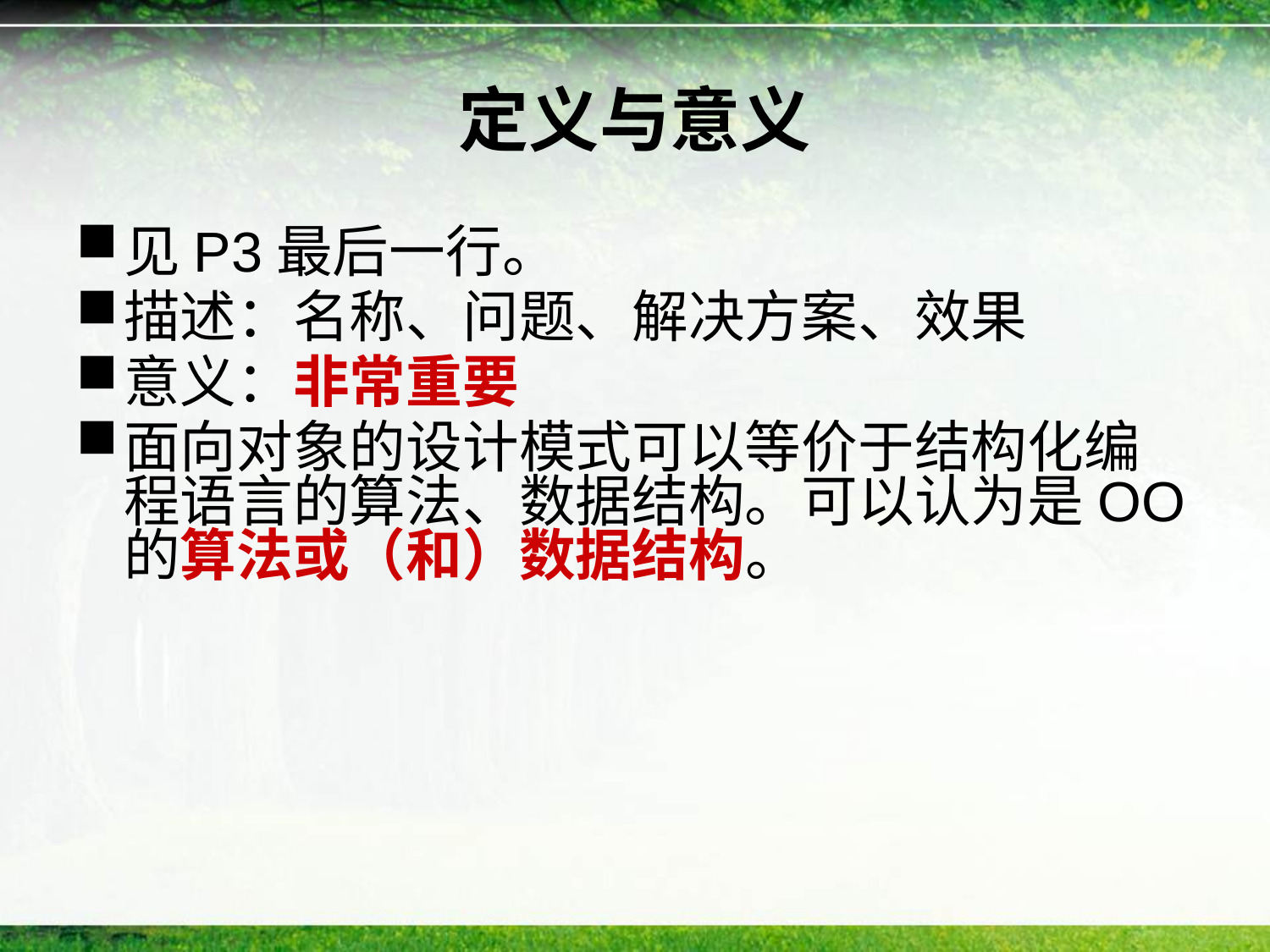

# 定义与意义
见P3最后一行。
描述：名称、问题、解决方案、效果
意义：非常重要
面向对象的设计模式可以等价于结构化编程语言的算法、数据结构。可以认为是OO的算法或（和）数据结构。